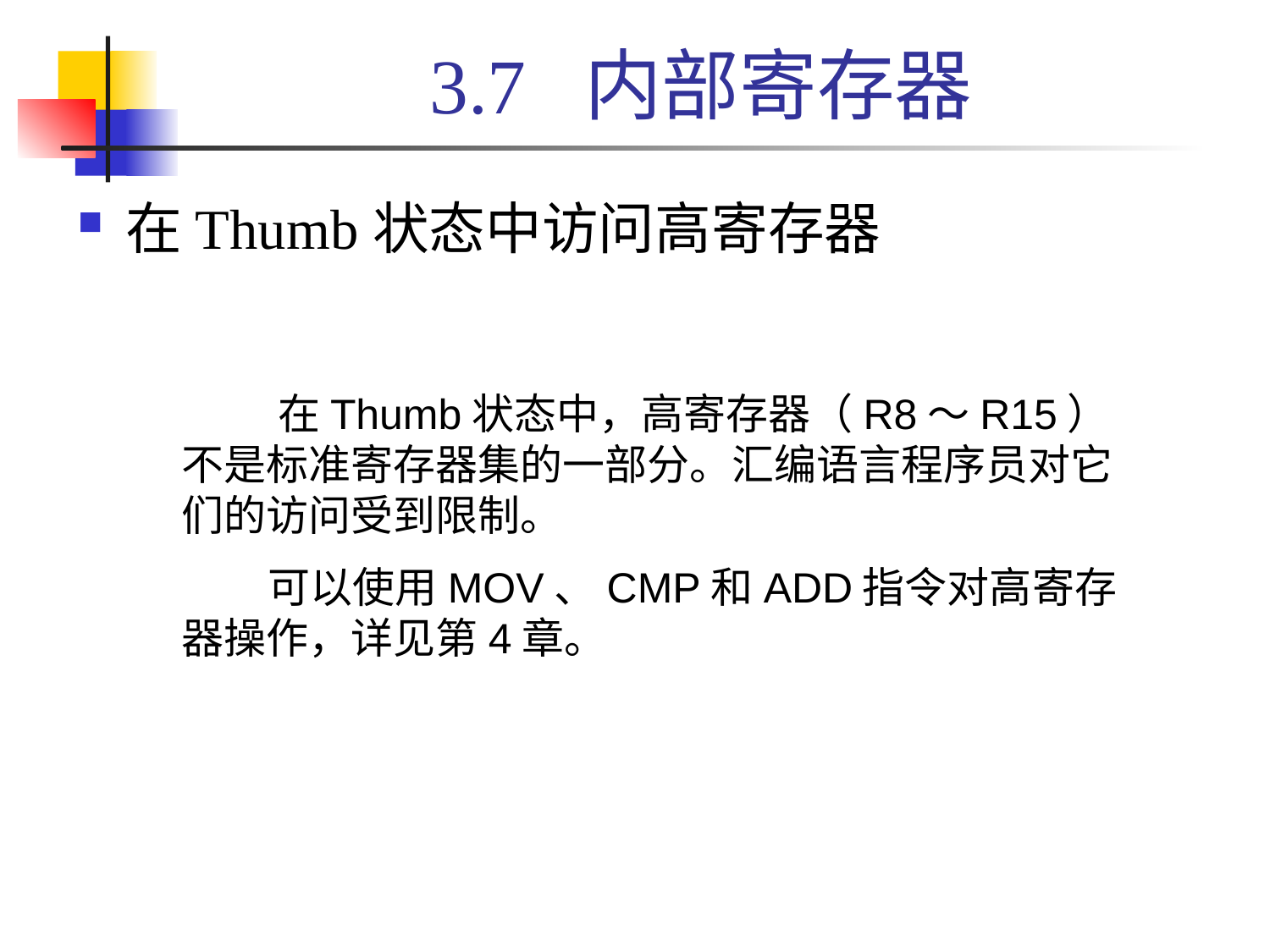

# 3.7  内部寄存器
在Thumb状态中访问高寄存器
         在Thumb状态中，高寄存器（R8～R15）不是标准寄存器集的一部分。汇编语言程序员对它们的访问受到限制。
        可以使用MOV、CMP和ADD指令对高寄存器操作，详见第4章。